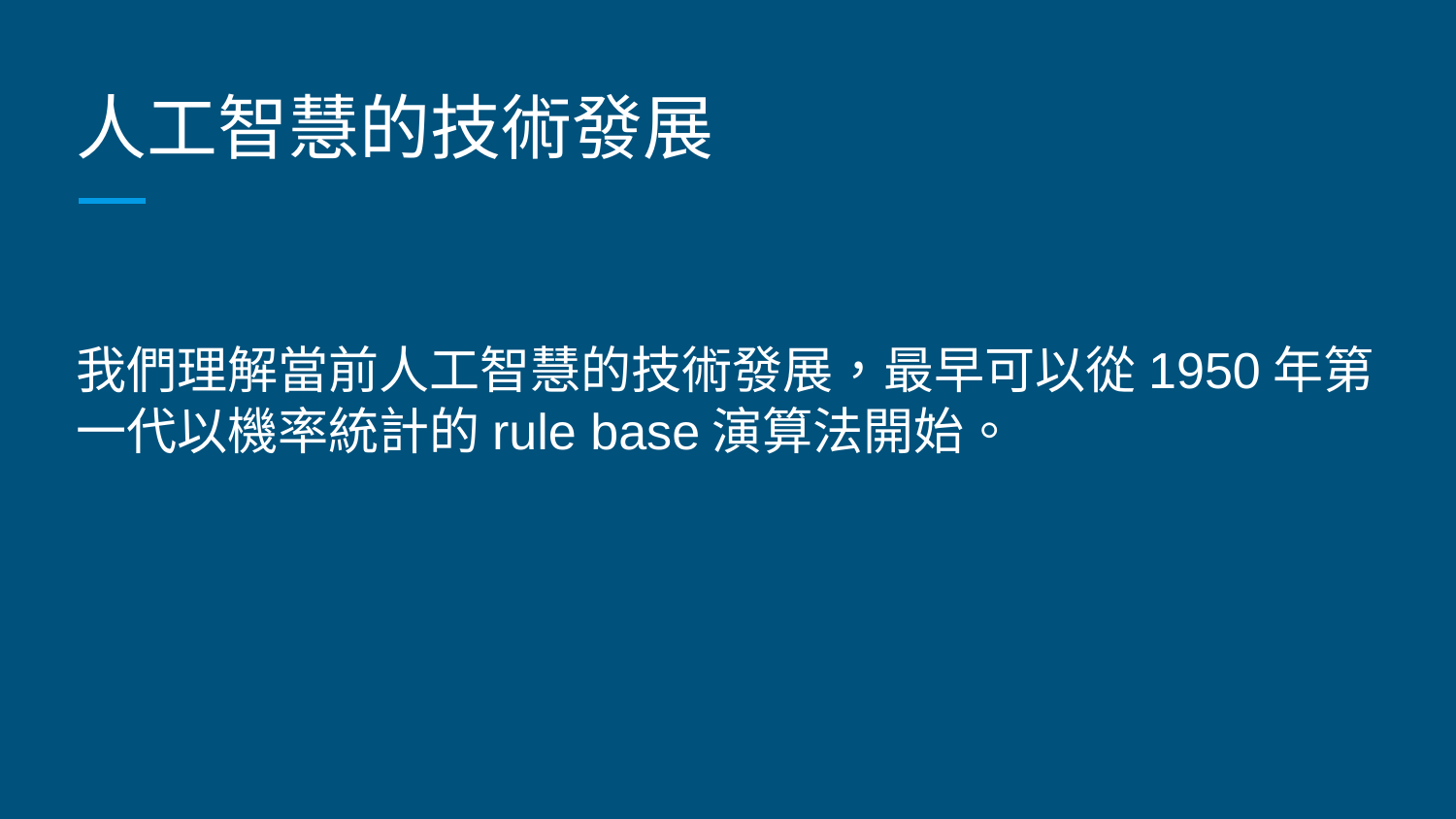

# 人工智慧的技術發展
我們理解當前人工智慧的技術發展，最早可以從1950年第一代以機率統計的rule base演算法開始。